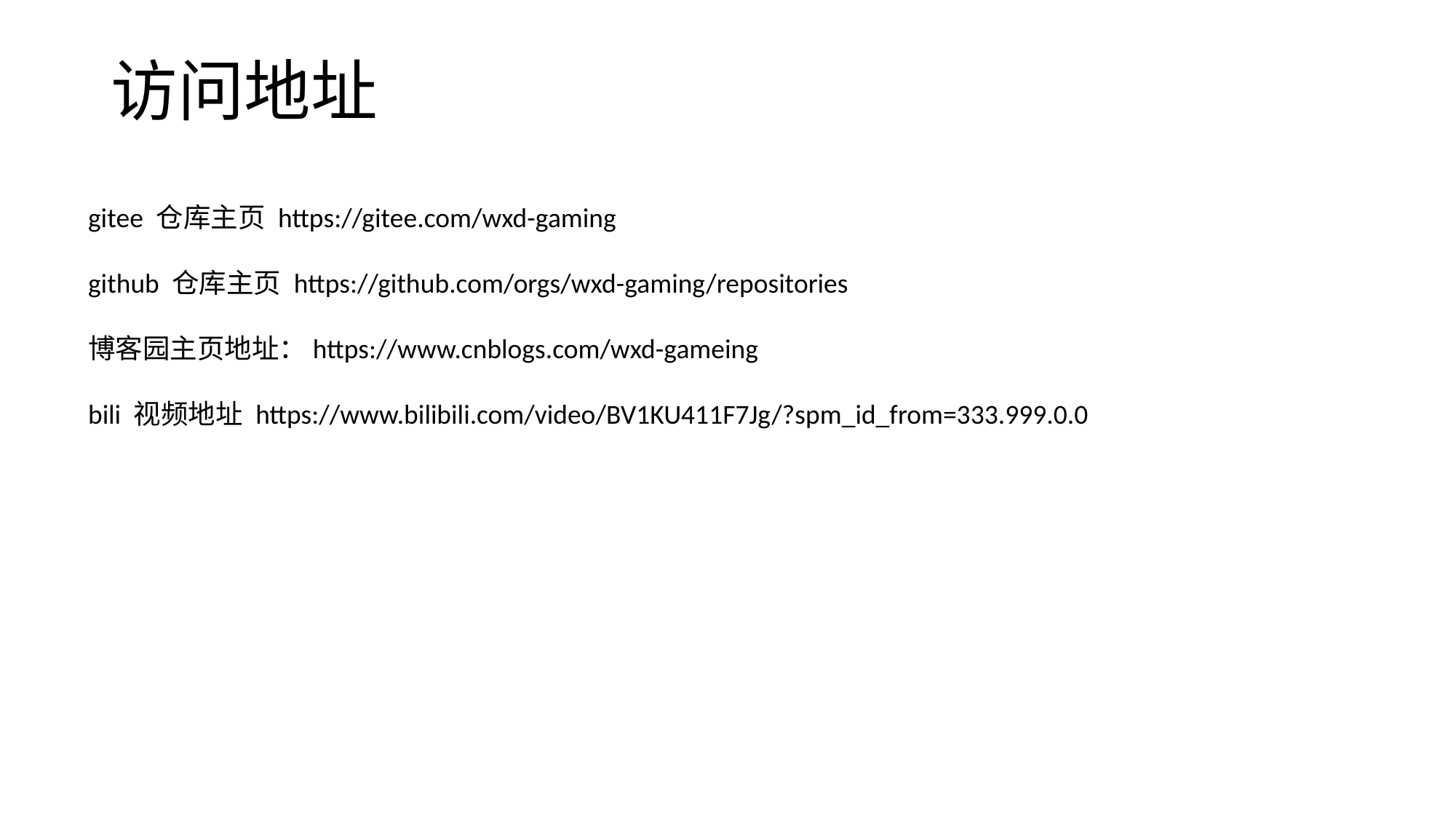

# 访问地址
gitee 仓库主页 https://gitee.com/wxd-gaming

github 仓库主页 https://github.com/orgs/wxd-gaming/repositories

博客园主页地址：https://www.cnblogs.com/wxd-gameing

bili 视频地址 https://www.bilibili.com/video/BV1KU411F7Jg/?spm_id_from=333.999.0.0